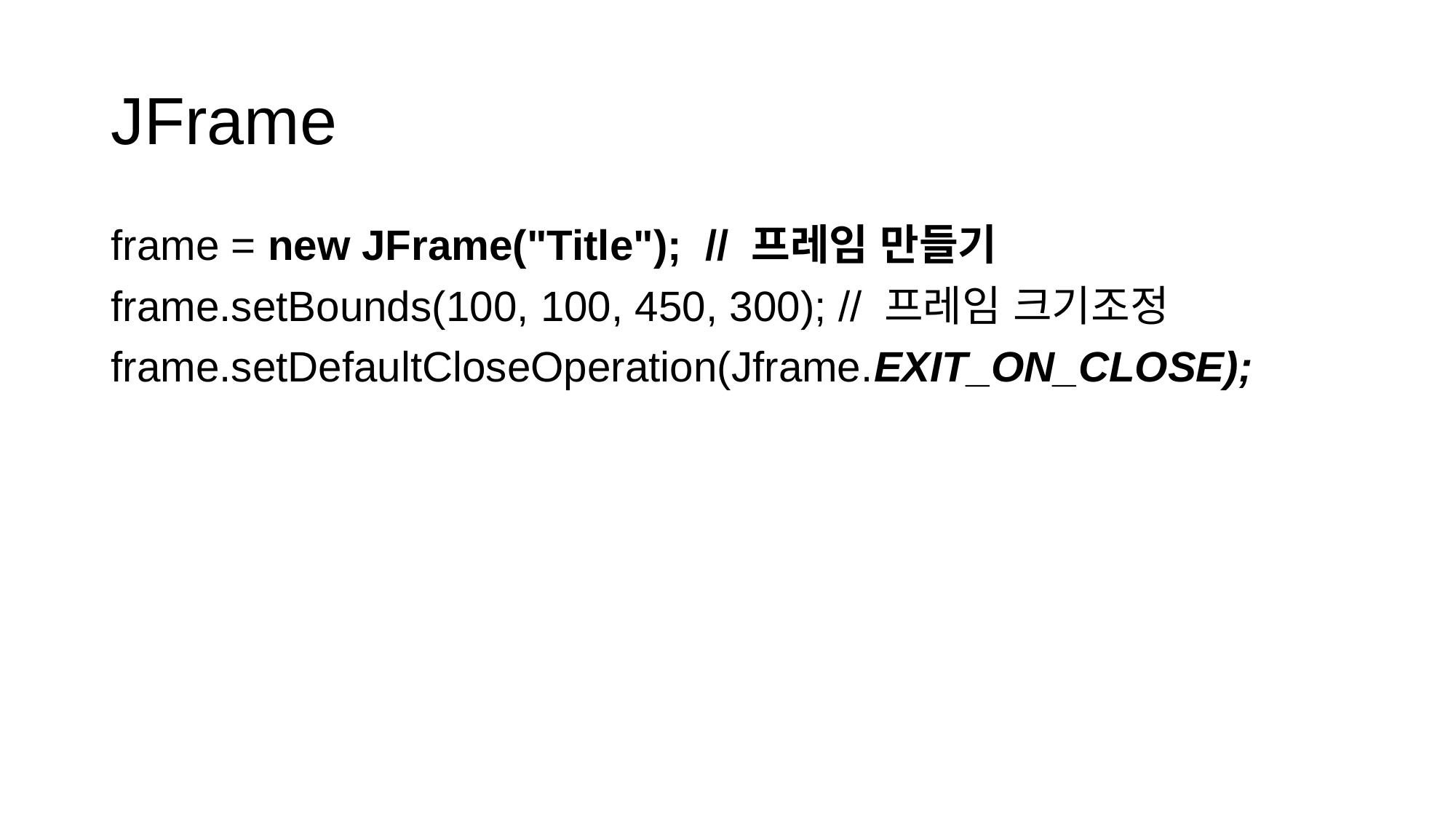

# JFrame
frame = new JFrame("Title");  // 프레임 만들기
frame.setBounds(100, 100, 450, 300); // 프레임 크기조정
frame.setDefaultCloseOperation(Jframe.EXIT_ON_CLOSE);